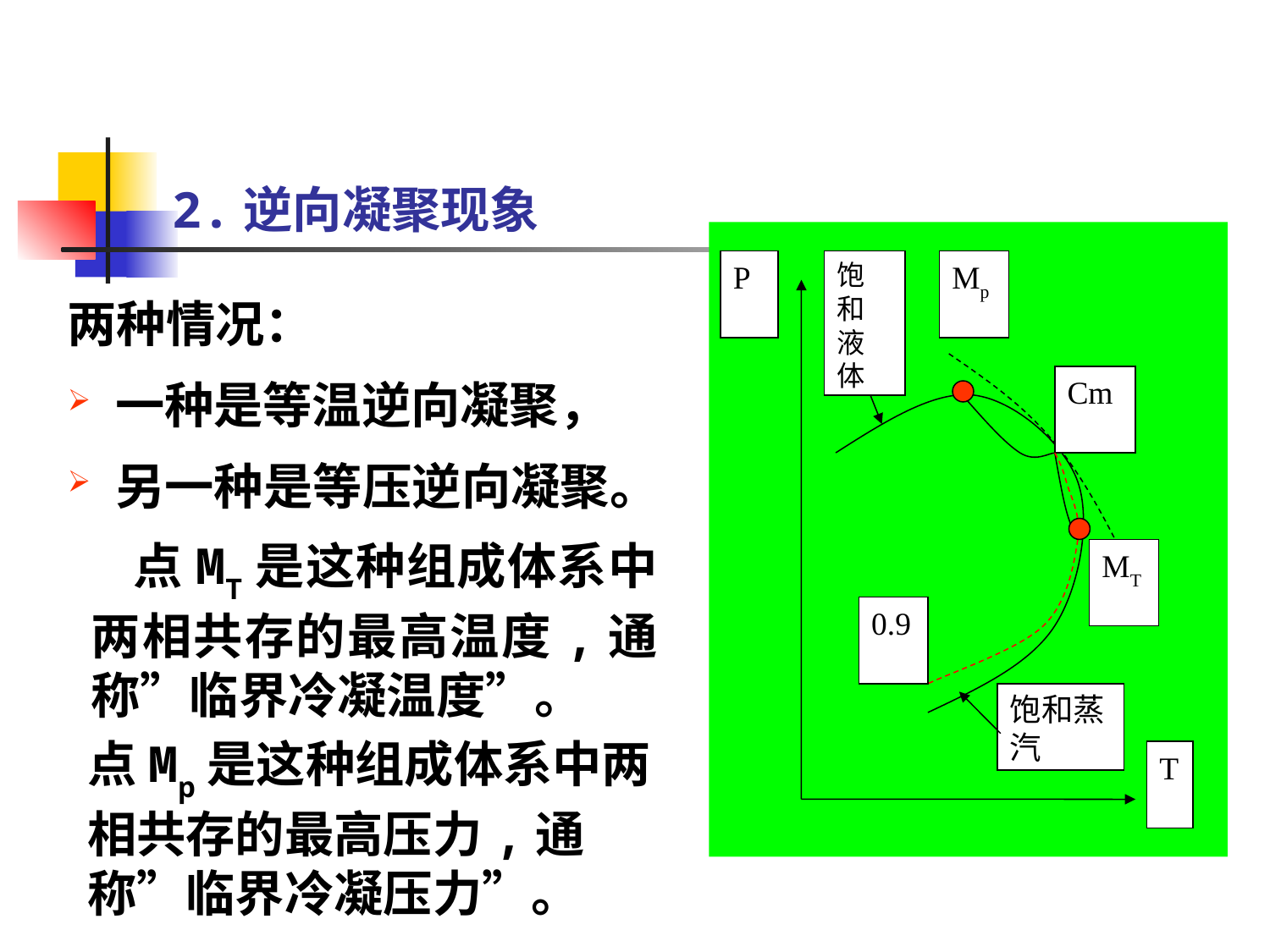

# 2.逆向凝聚现象

P

饱和液体

Mp

Cm

MT

0.9

饱和蒸汽
T

两种情况：
一种是等温逆向凝聚，
另一种是等压逆向凝聚。

点MT是这种组成体系中两相共存的最高温度,通称”临界冷凝温度”。
点Mp是这种组成体系中两相共存的最高压力,通称”临界冷凝压力”。
15